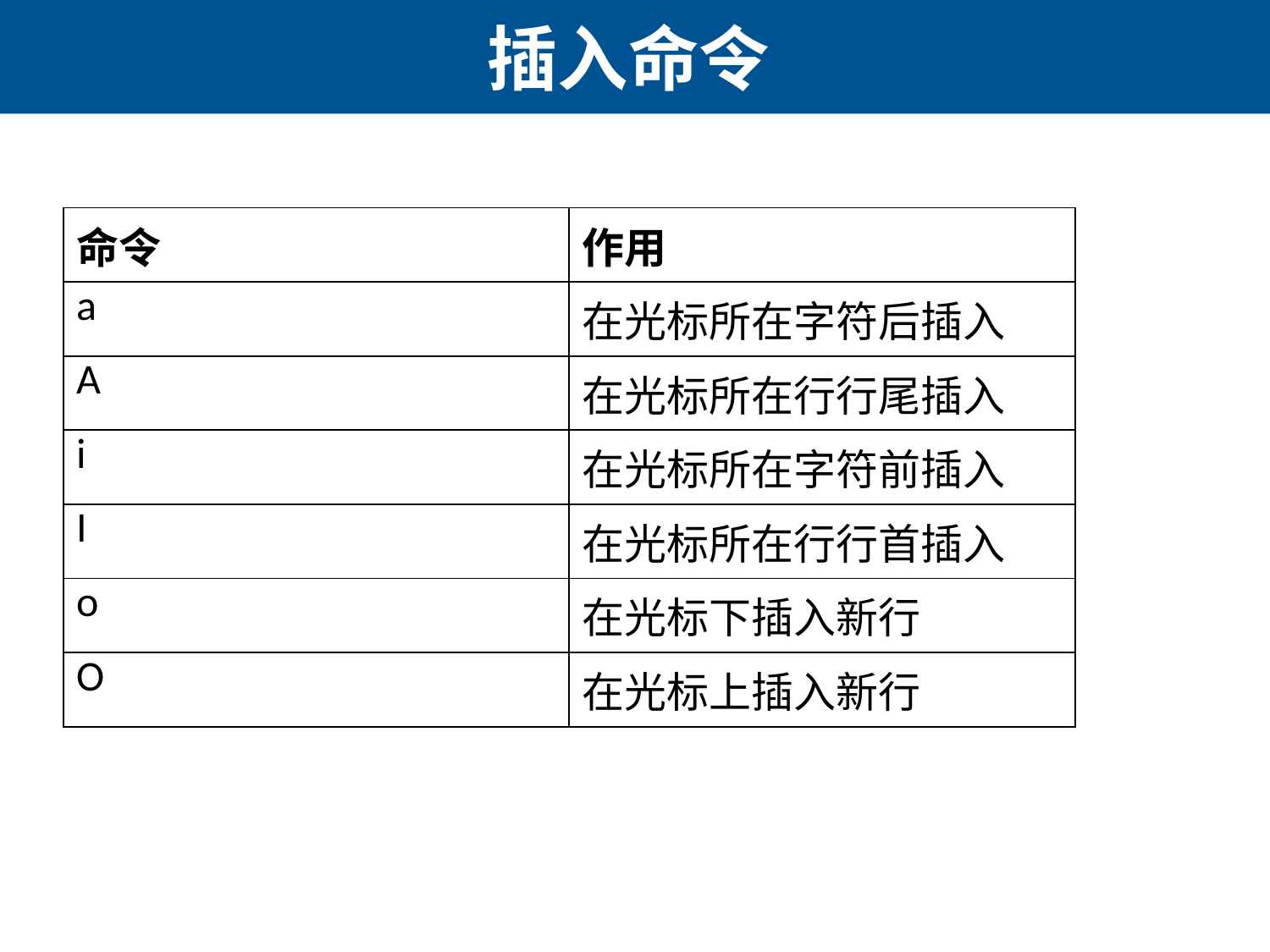

# 插入命令
| 命令 | 作用 |
| --- | --- |
| a | 在光标所在字符后插入 |
| A | 在光标所在行行尾插入 |
| i | 在光标所在字符前插入 |
| I | 在光标所在行行首插入 |
| o | 在光标下插入新行 |
| O | 在光标上插入新行 |